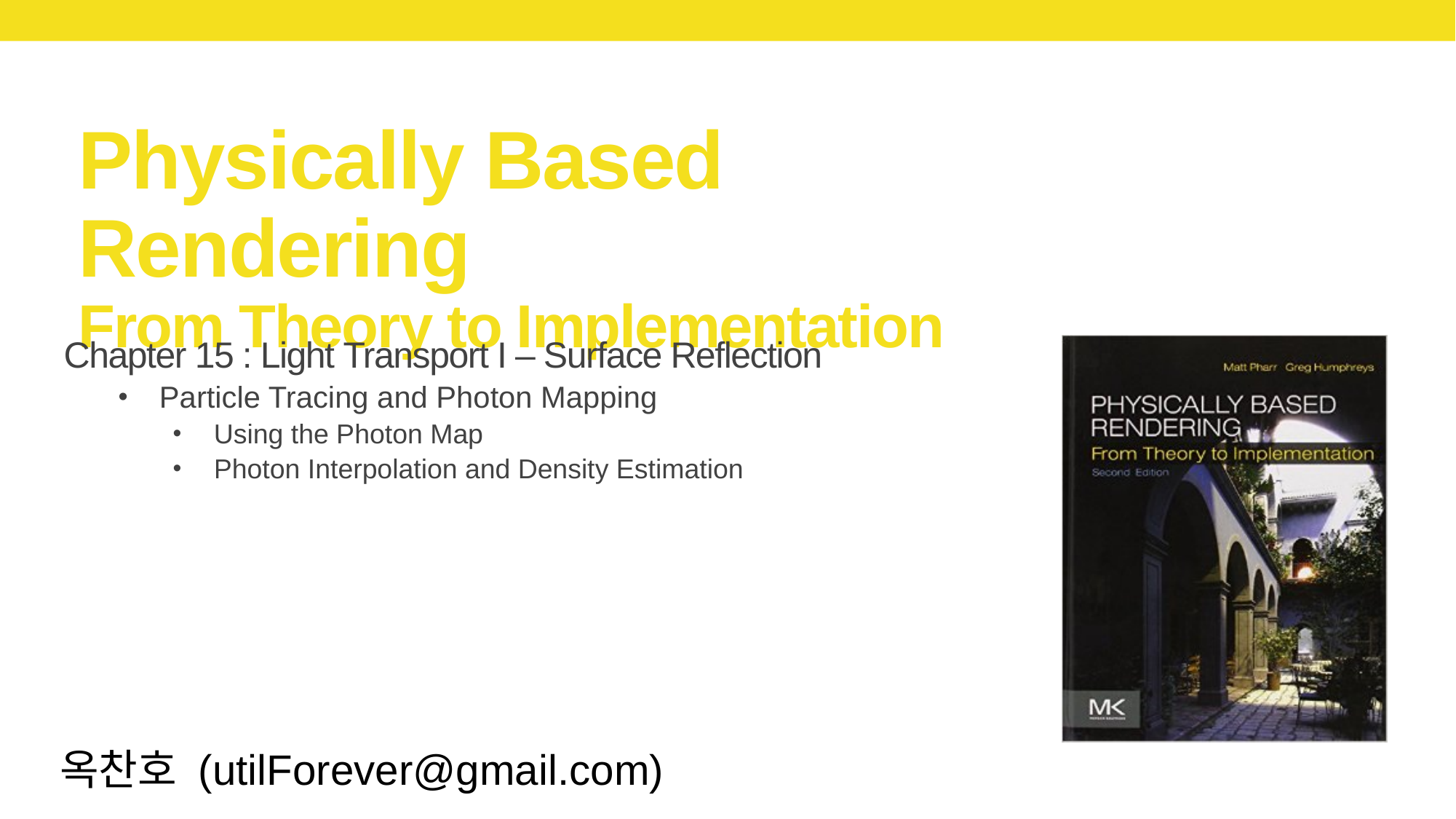

# Physically Based Rendering From Theory to Implementation
Chapter 15 : Light Transport I – Surface Reflection
Particle Tracing and Photon Mapping
Using the Photon Map
Photon Interpolation and Density Estimation
옥찬호 (utilForever@gmail.com)